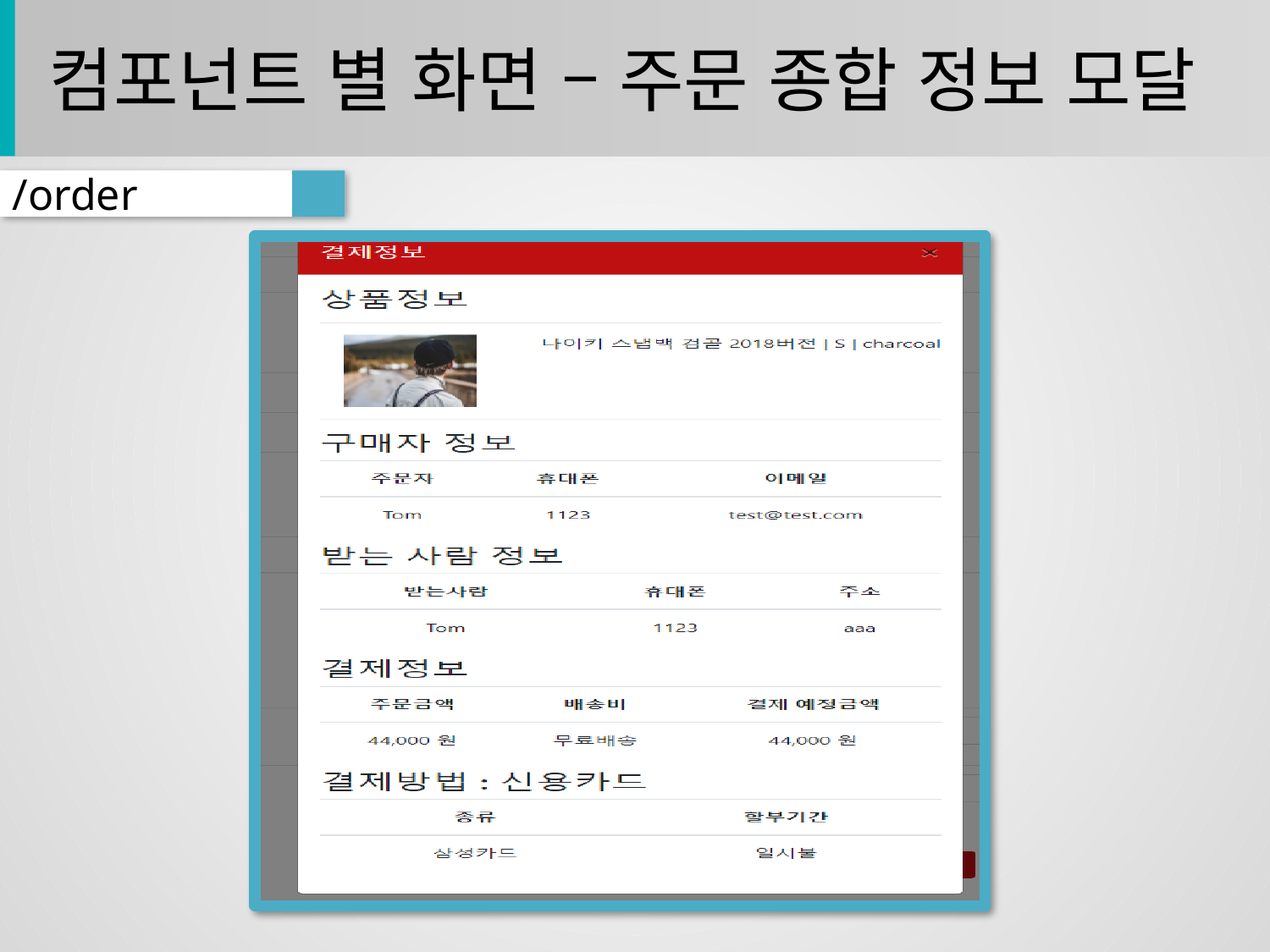

컴포넌트 별 화면 – 주문 종합 정보 모달

/order